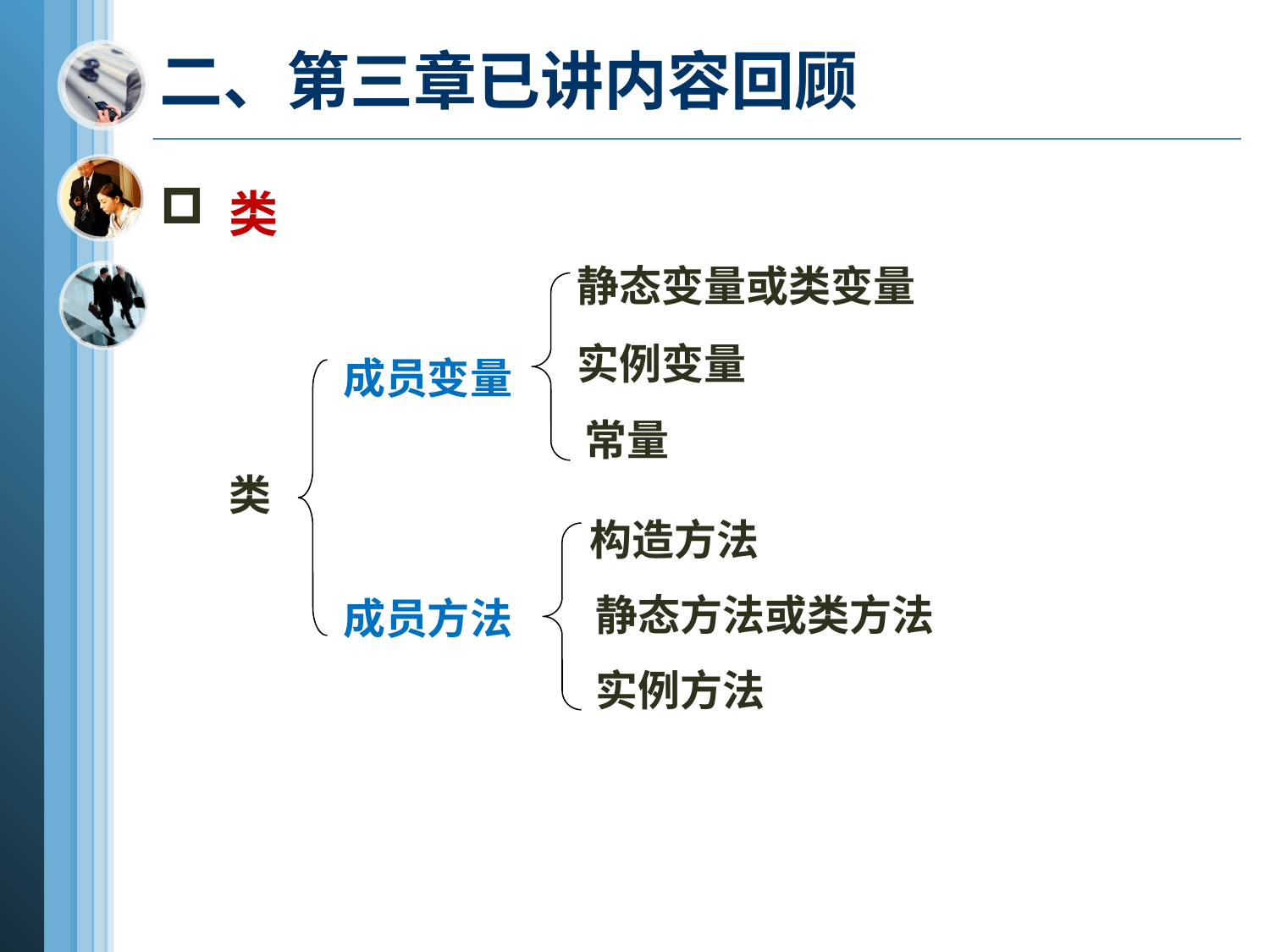

# 二、第三章已讲内容回顾
 类

静态变量或类变量

实例变量
成员变量

常量
类
构造方法

静态方法或类方法
成员方法
实例方法